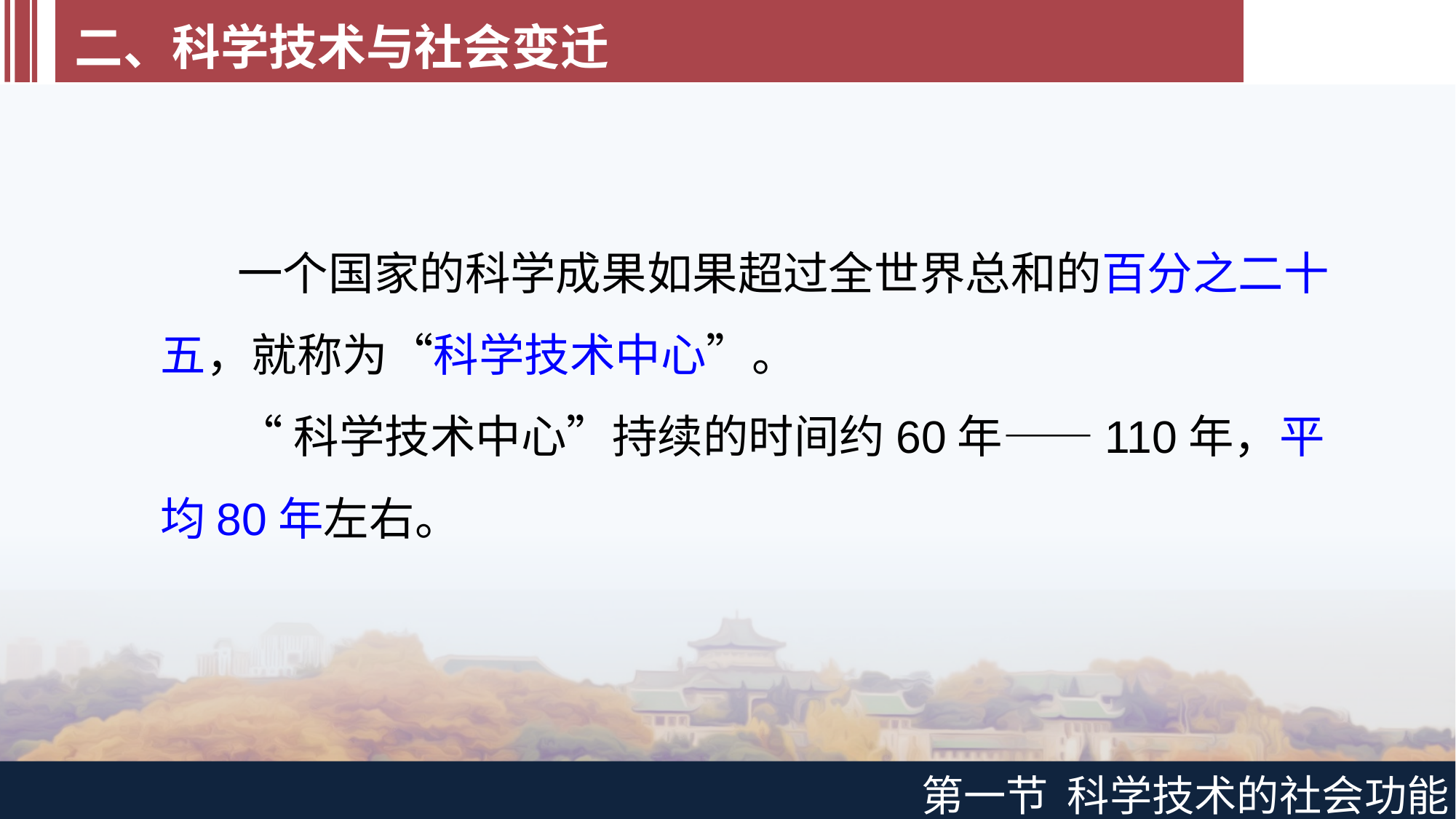

二、科学技术与社会变迁

一个国家的科学成果如果超过全世界总和的百分之二十五，就称为“科学技术中心”。
“科学技术中心”持续的时间约60年——110年，平均80年左右。
第一节  科学技术的社会功能